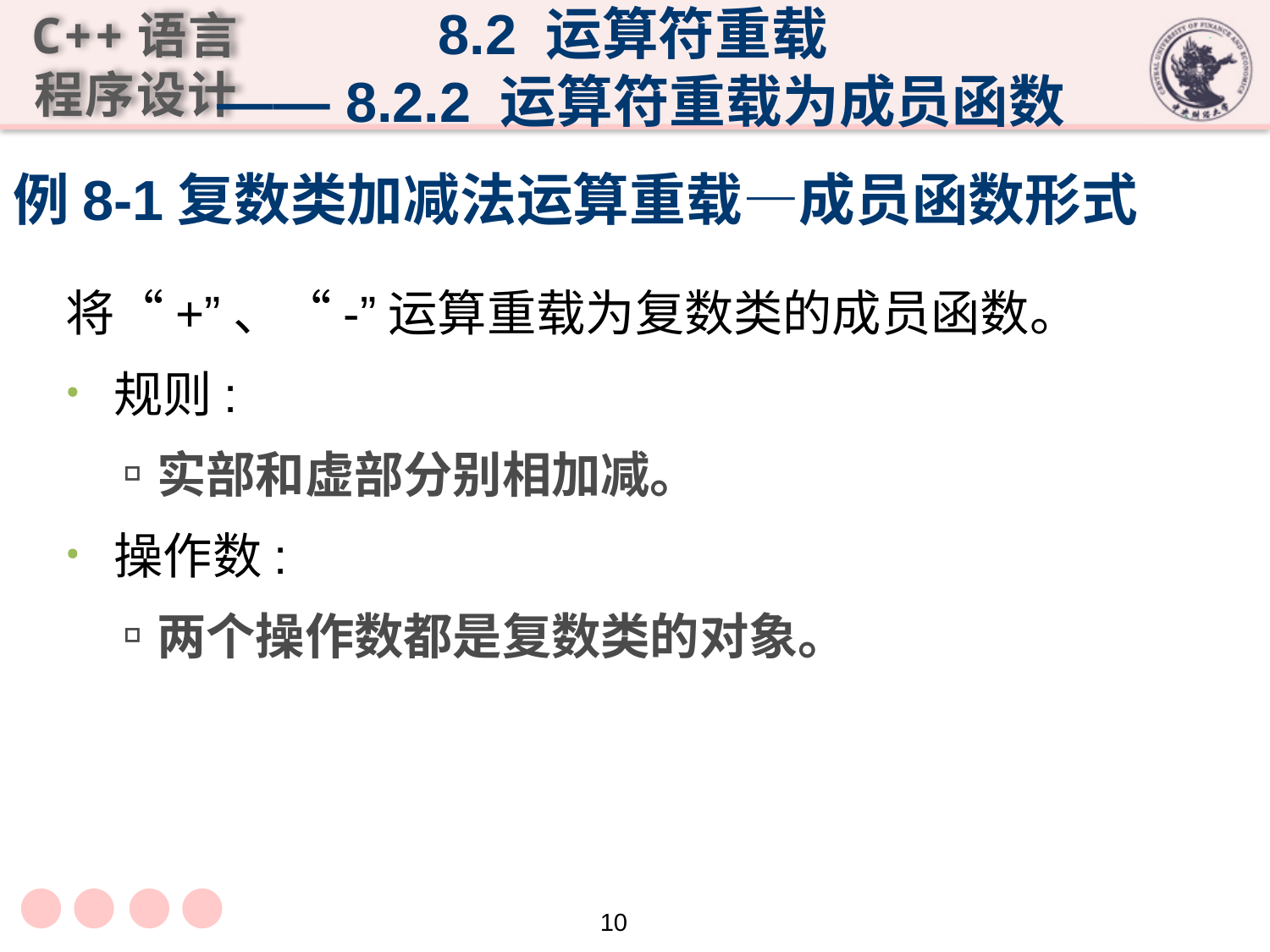

8.2 运算符重载
 —— 8.2.2 运算符重载为成员函数
# 例8-1复数类加减法运算重载—成员函数形式
将“+”、“-”运算重载为复数类的成员函数。
  规则:
实部和虚部分别相加减。
  操作数:
两个操作数都是复数类的对象。

10